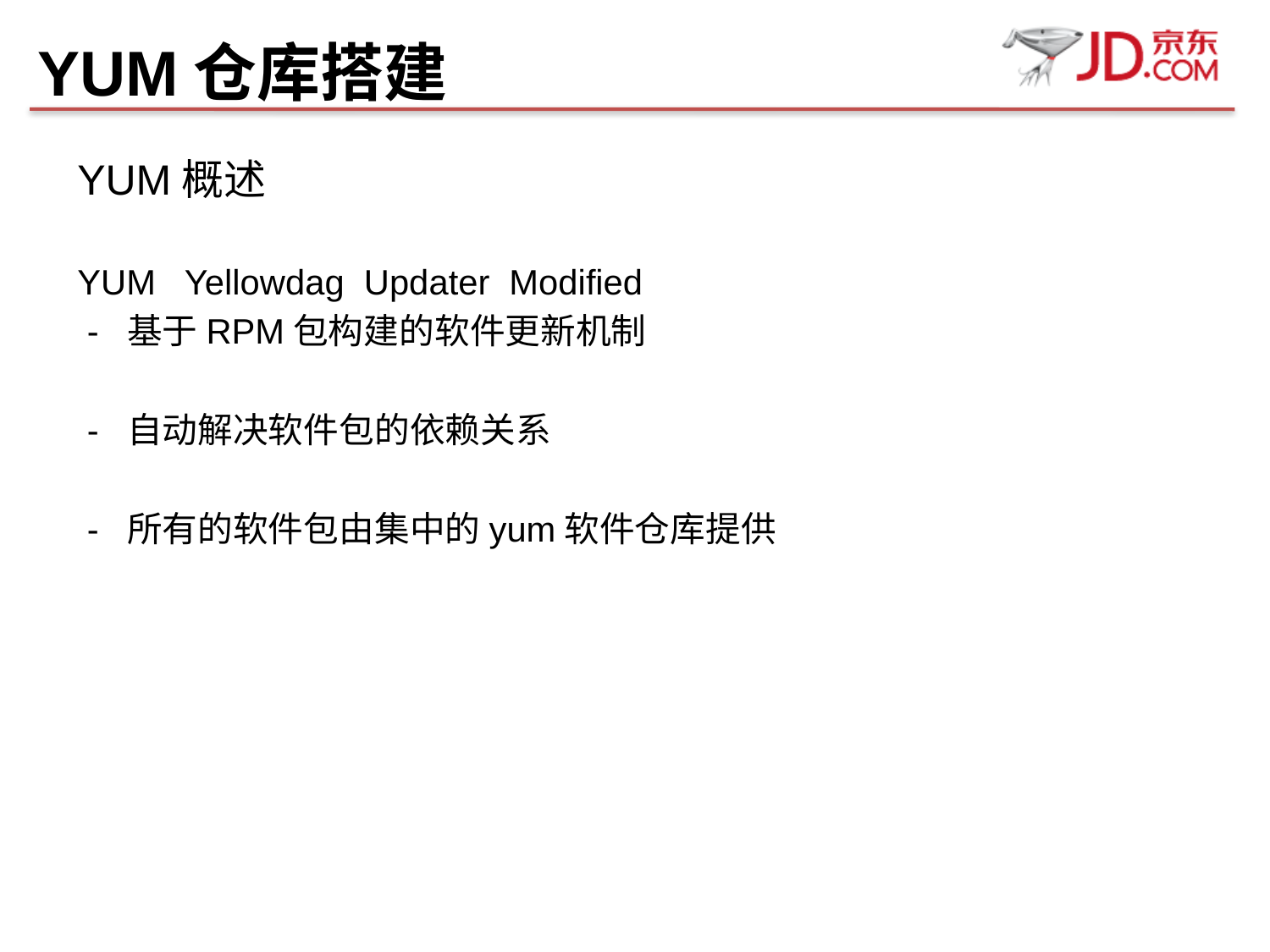

# YUM仓库搭建
YUM概述

YUM   Yellowdag  Updater  Modified
 -  基于RPM包构建的软件更新机制

 -  自动解决软件包的依赖关系

 -  所有的软件包由集中的yum软件仓库提供